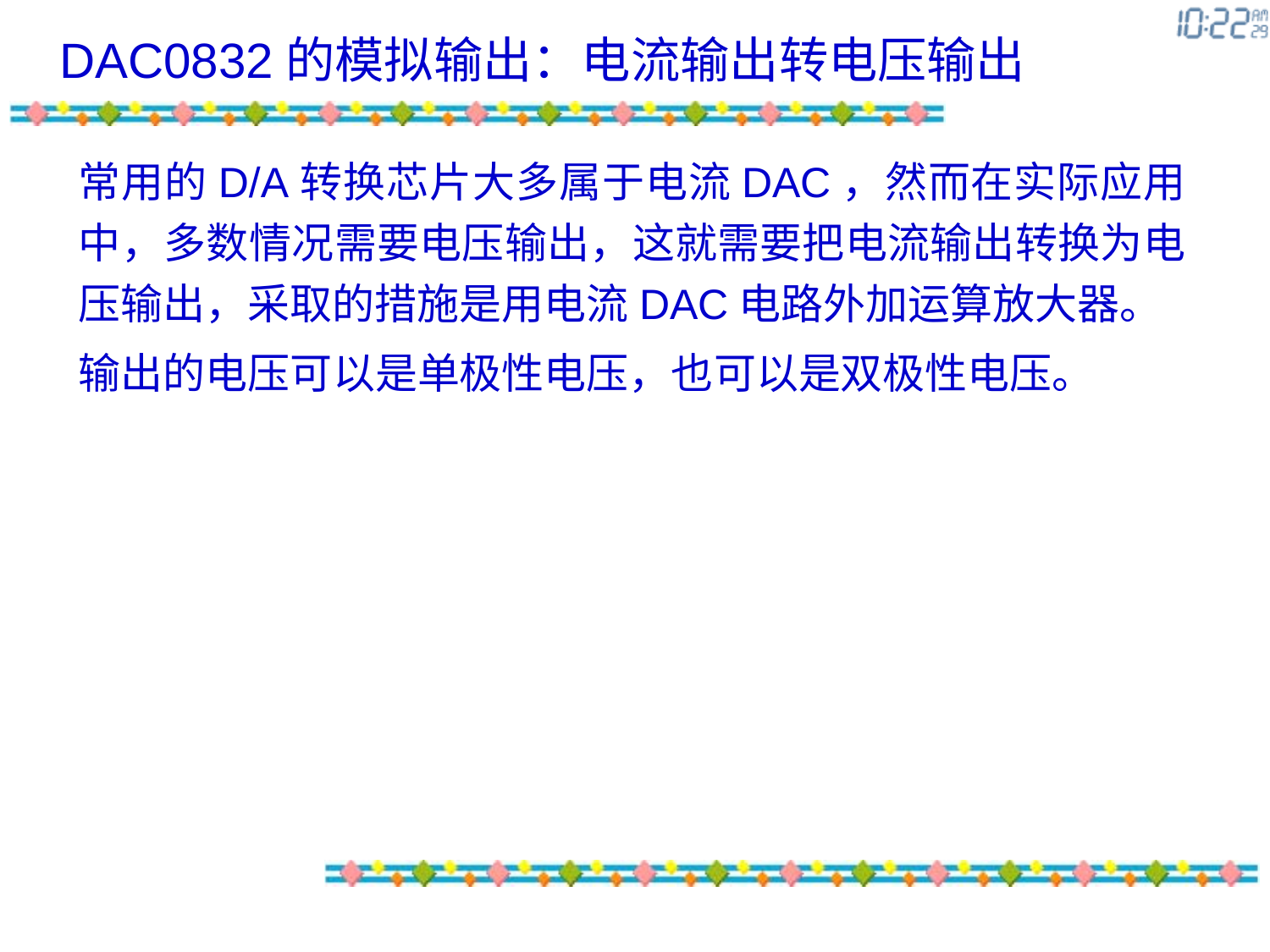

DAC0832的模拟输出：电流输出转电压输出
常用的D/A转换芯片大多属于电流DAC，然而在实际应用中，多数情况需要电压输出，这就需要把电流输出转换为电压输出，采取的措施是用电流DAC电路外加运算放大器。
输出的电压可以是单极性电压，也可以是双极性电压。